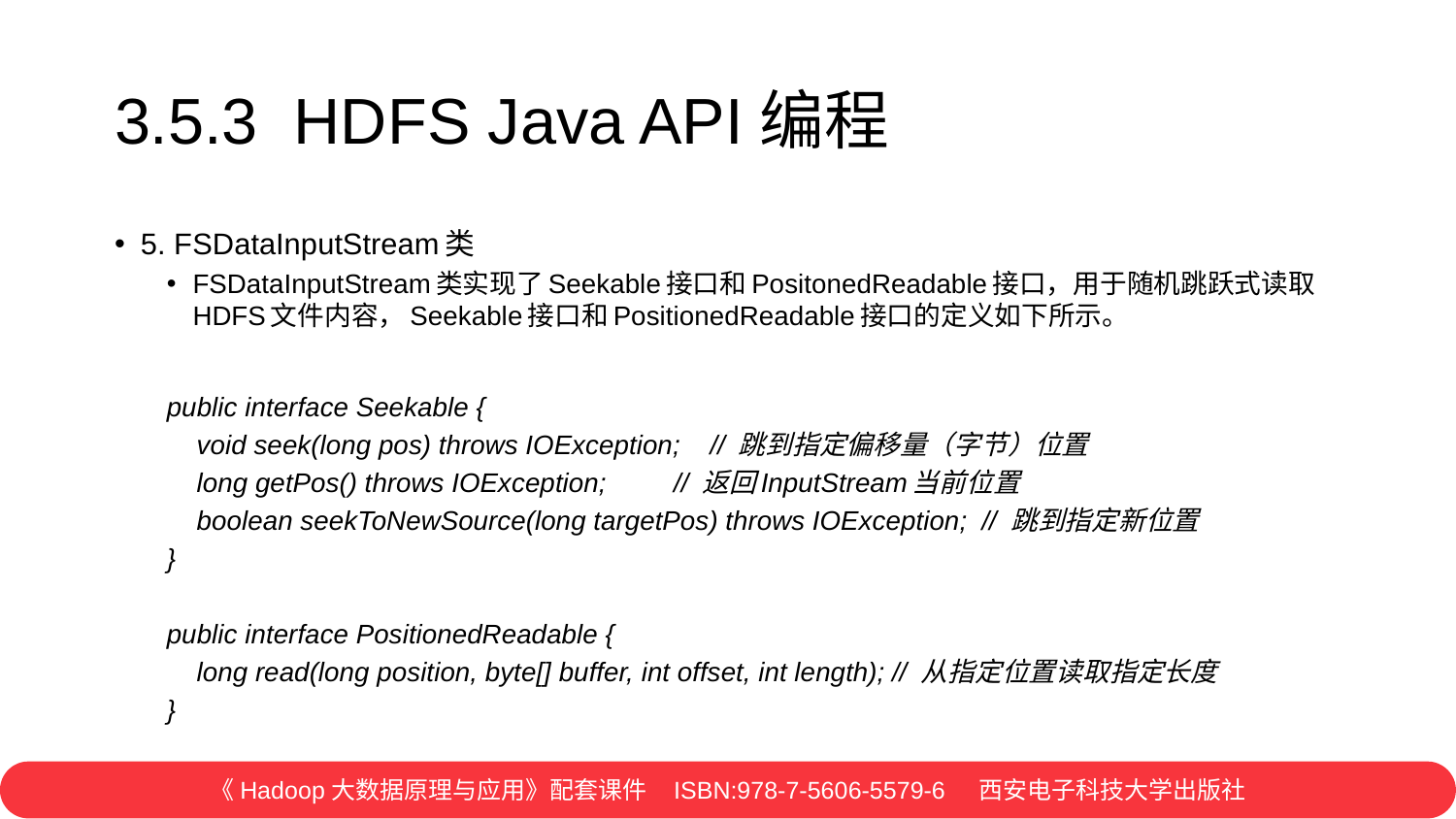

# 3.5.3  HDFS Java API编程
5. FSDataInputStream类
FSDataInputStream类实现了Seekable接口和PositonedReadable接口，用于随机跳跃式读取HDFS文件内容，Seekable接口和PositionedReadable接口的定义如下所示。

public interface Seekable {
    void seek(long pos) throws IOException;    // 跳到指定偏移量（字节）位置
    long getPos() throws IOException;         // 返回InputStream当前位置
    boolean seekToNewSource(long targetPos) throws IOException;  // 跳到指定新位置
}

public interface PositionedReadable {
    long read(long position, byte[] buffer, int offset, int length); // 从指定位置读取指定长度
}